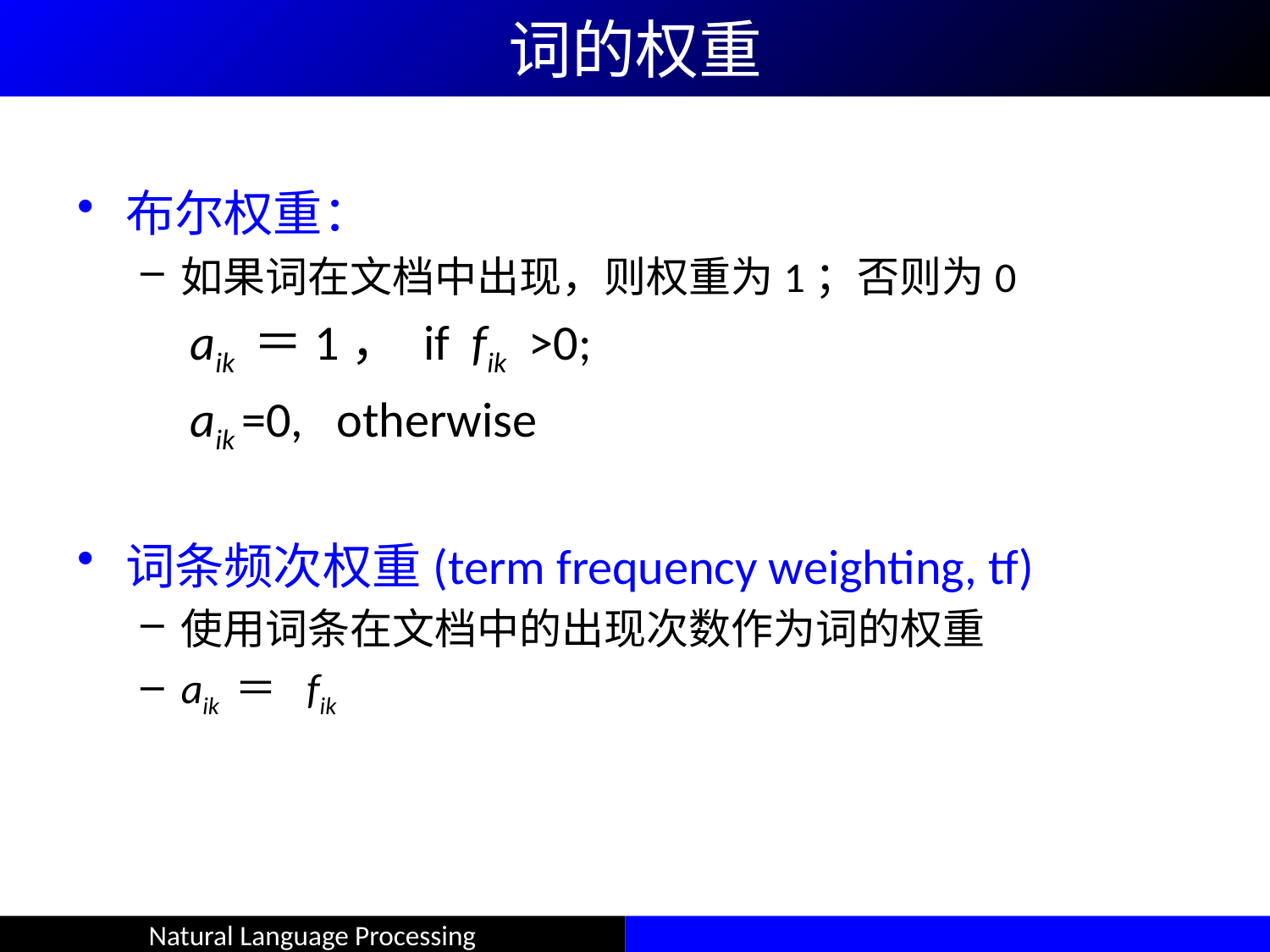

词的权重
布尔权重：
如果词在文档中出现，则权重为1；否则为0
          aik ＝1， if  fik  >0;
          aik =0,   otherwise

词条频次权重(term frequency weighting, tf)
使用词条在文档中的出现次数作为词的权重
aik ＝  fik